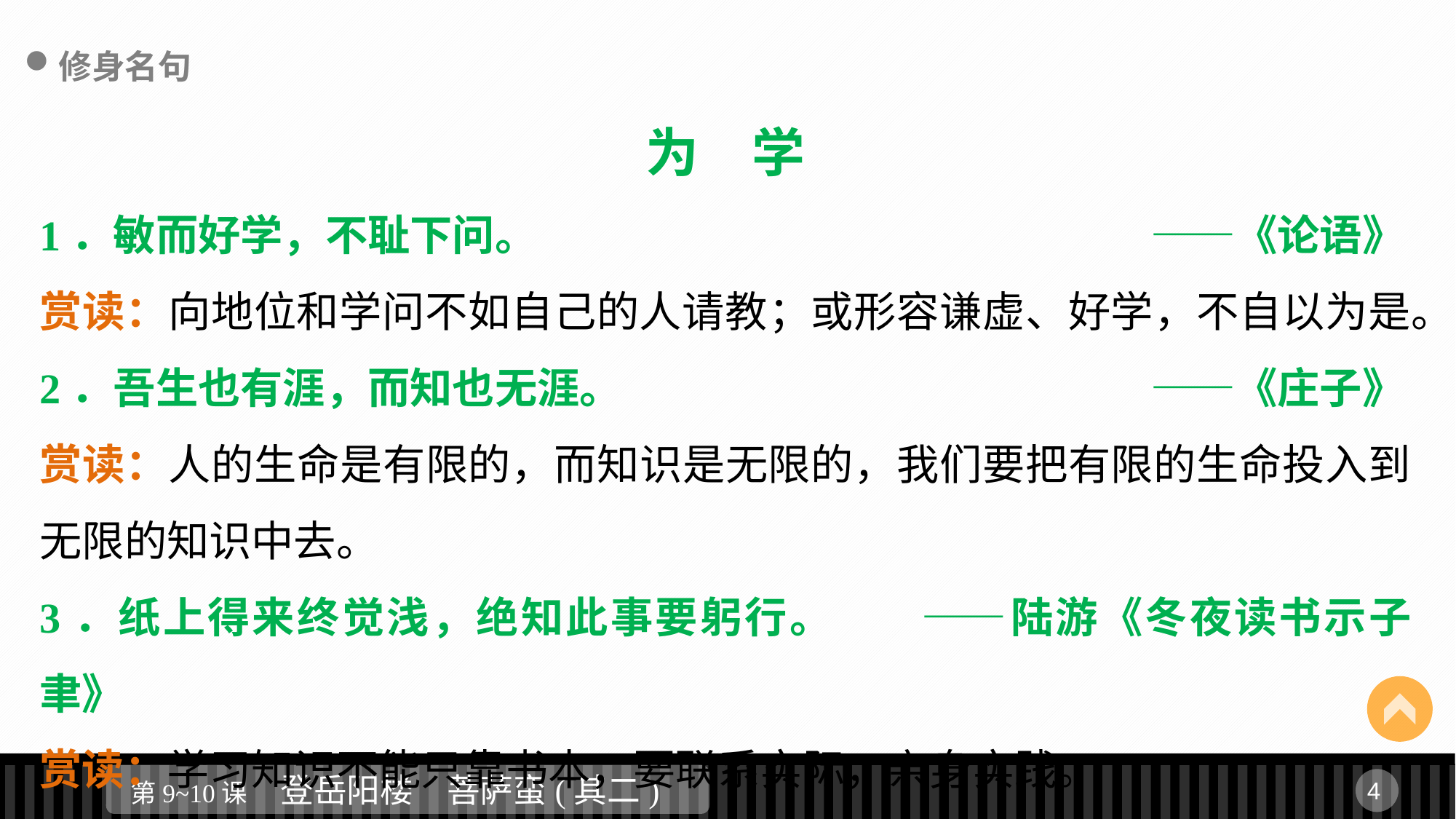

修身名句
为　学
1．敏而好学，不耻下问。						  ——《论语》
赏读：向地位和学问不如自己的人请教；或形容谦虚、好学，不自以为是。
2．吾生也有涯，而知也无涯。					  ——《庄子》
赏读：人的生命是有限的，而知识是无限的，我们要把有限的生命投入到无限的知识中去。
3．纸上得来终觉浅，绝知此事要躬行。	      ——陆游《冬夜读书示子聿》
赏读：学习知识不能只靠书本，要联系实际，亲身实践。